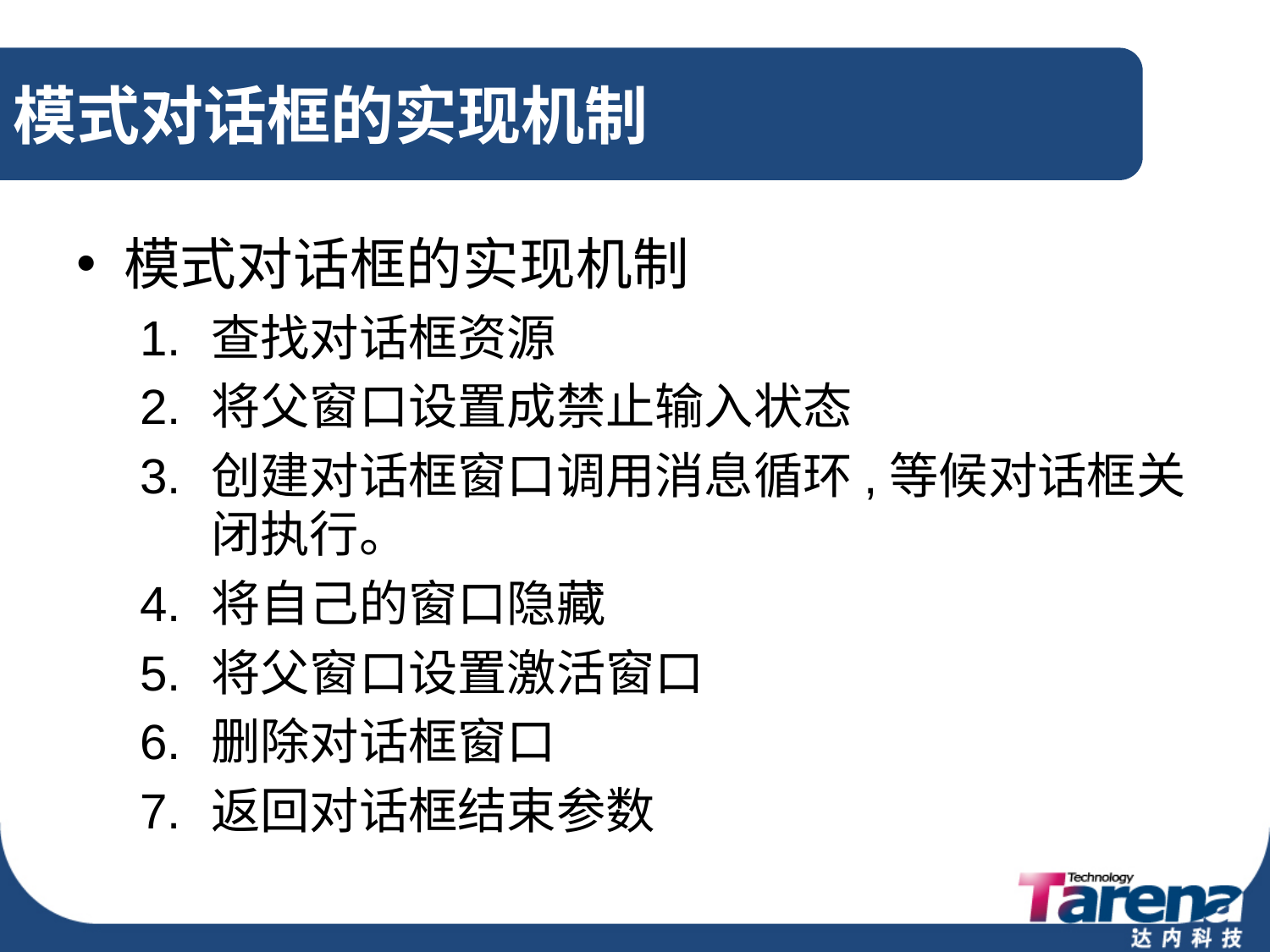

# 模式对话框的实现机制
模式对话框的实现机制
查找对话框资源
将父窗口设置成禁止输入状态
创建对话框窗口调用消息循环,等候对话框关闭执行。
将自己的窗口隐藏
将父窗口设置激活窗口
删除对话框窗口
返回对话框结束参数